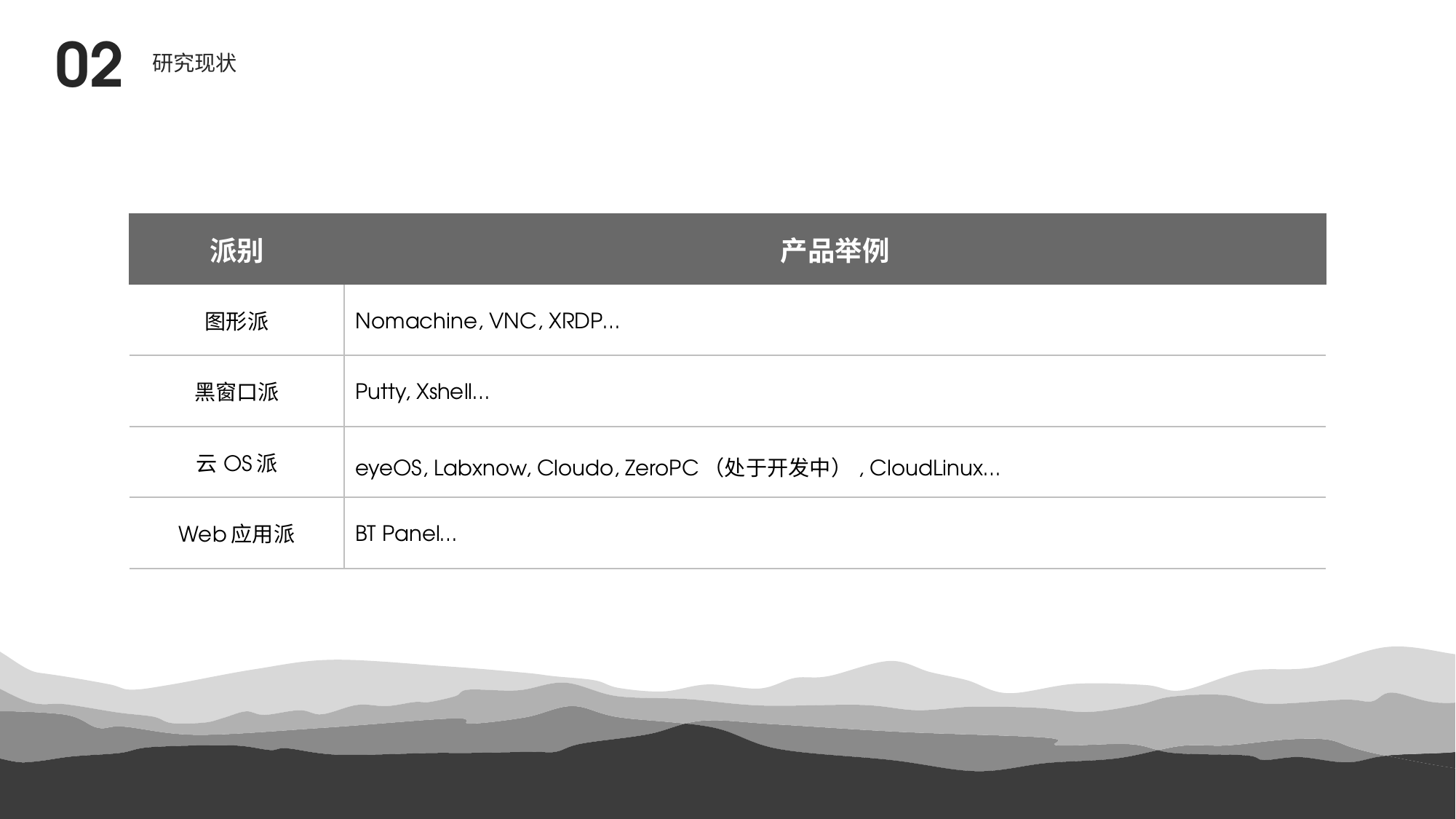

02
研究现状
| 派别 | 产品举例 |
| --- | --- |
| 图形派 | Nomachine, VNC, XRDP… |
| 黑窗口派 | Putty, Xshell… |
| 云OS派 | eyeOS, Labxnow, Cloudo, ZeroPC（处于开发中）, CloudLinux… |
| Web应用派 | BT Panel… |